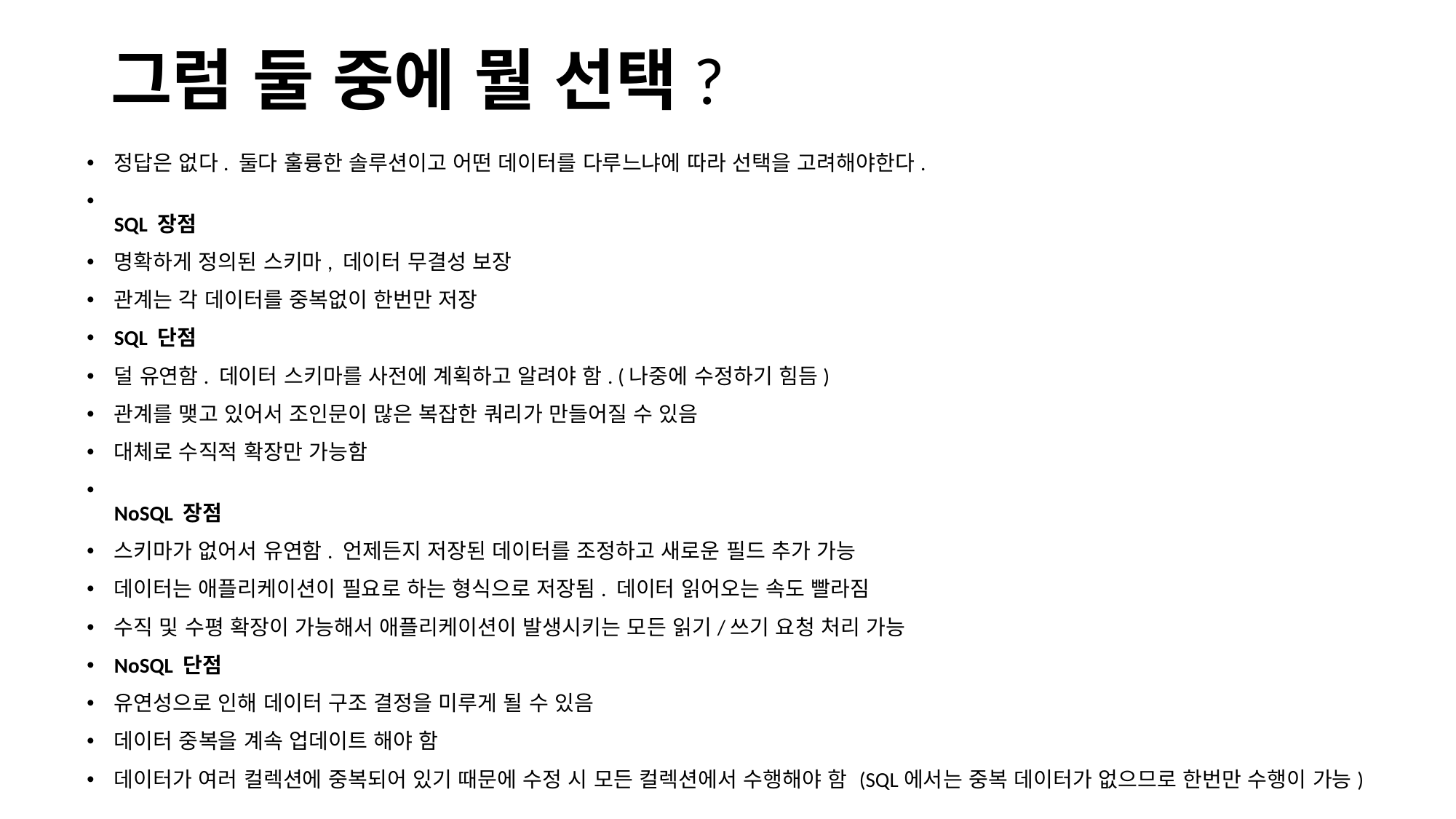

# 그럼 둘 중에 뭘 선택?
정답은 없다. 둘다 훌륭한 솔루션이고 어떤 데이터를 다루느냐에 따라 선택을 고려해야한다.
SQL 장점
명확하게 정의된 스키마, 데이터 무결성 보장
관계는 각 데이터를 중복없이 한번만 저장
SQL 단점
덜 유연함. 데이터 스키마를 사전에 계획하고 알려야 함. (나중에 수정하기 힘듬)
관계를 맺고 있어서 조인문이 많은 복잡한 쿼리가 만들어질 수 있음
대체로 수직적 확장만 가능함
NoSQL 장점
스키마가 없어서 유연함. 언제든지 저장된 데이터를 조정하고 새로운 필드 추가 가능
데이터는 애플리케이션이 필요로 하는 형식으로 저장됨. 데이터 읽어오는 속도 빨라짐
수직 및 수평 확장이 가능해서 애플리케이션이 발생시키는 모든 읽기/쓰기 요청 처리 가능
NoSQL 단점
유연성으로 인해 데이터 구조 결정을 미루게 될 수 있음
데이터 중복을 계속 업데이트 해야 함
데이터가 여러 컬렉션에 중복되어 있기 때문에 수정 시 모든 컬렉션에서 수행해야 함 (SQL에서는 중복 데이터가 없으므로 한번만 수행이 가능)